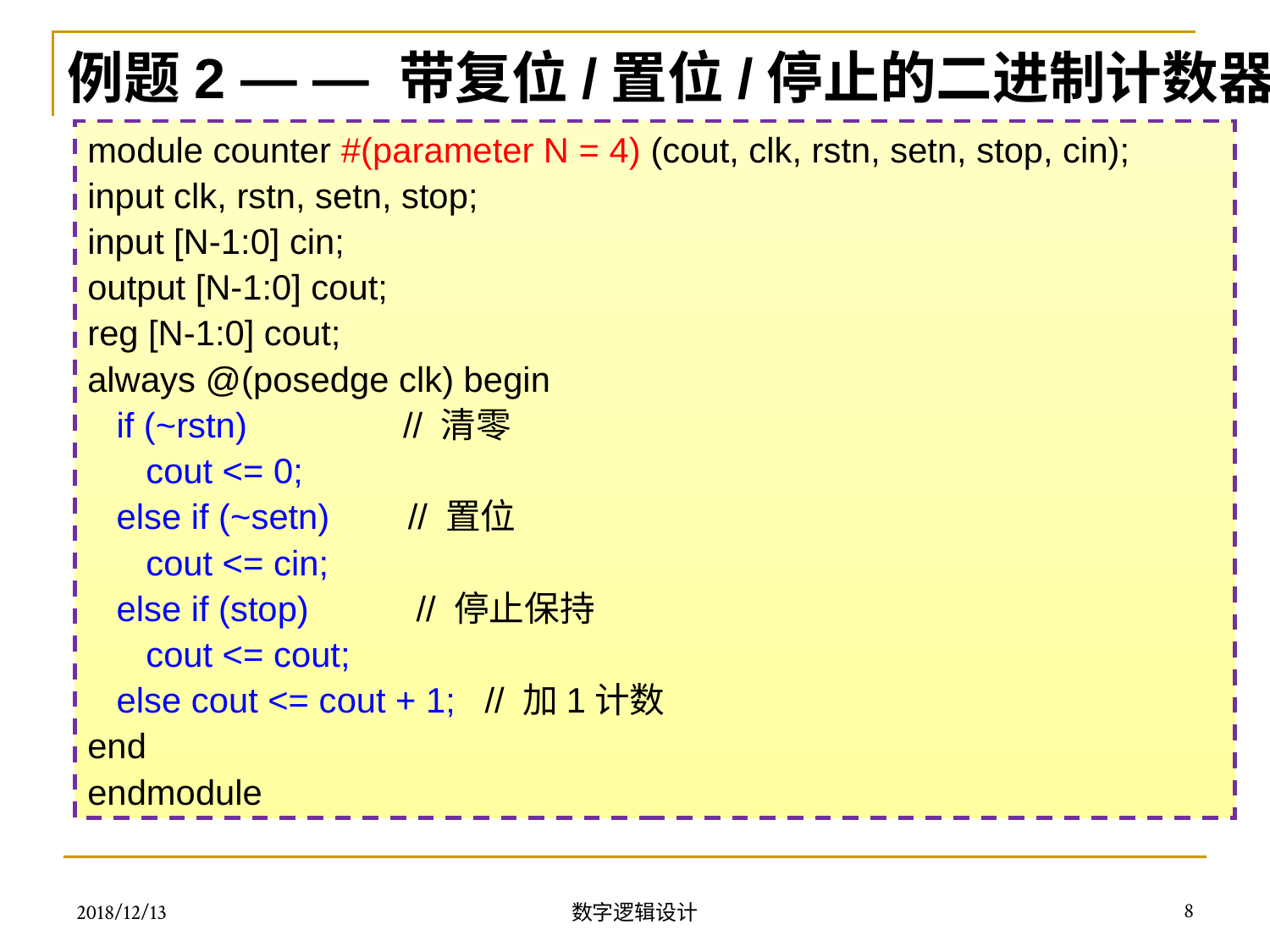

例题2 — — 带复位/置位/停止的二进制计数器
module counter #(parameter N = 4) (cout, clk, rstn, setn, stop, cin);
input clk, rstn, setn, stop;
input [N-1:0] cin;
output [N-1:0] cout;
reg [N-1:0] cout;
always @(posedge clk) begin
   if (~rstn)                // 清零
      cout <= 0;
   else if (~setn)        // 置位
      cout <= cin;
   else if (stop)           // 停止保持
      cout <= cout;
   else cout <= cout + 1;   // 加1计数
end
endmodule
2018/12/13
8
数字逻辑设计